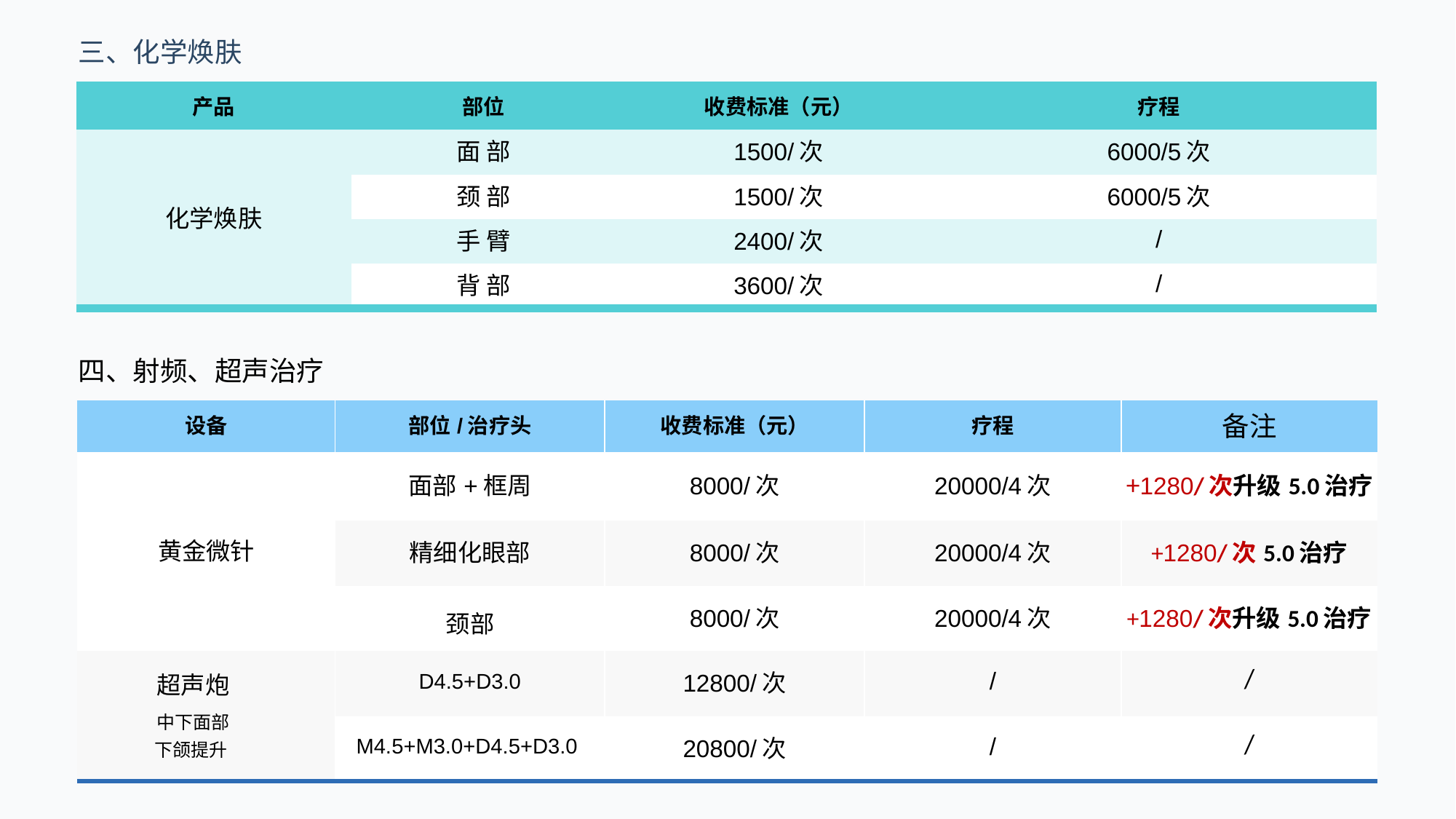

三、化学焕肤
| 产品 | 部位 | 收费标准（元） | 疗程 |
| --- | --- | --- | --- |
| 化学焕肤 | 面 部 | 1500/次 | 6000/5次 |
|  | 颈 部 | 1500/次 | 6000/5次 |
|  | 手 臂 | 2400/次 | / |
|  | 背 部 | 3600/次 | / |
四、射频、超声治疗
| 设备 | 部位/治疗头 | 收费标准（元） | 疗程 | 备注 |
| --- | --- | --- | --- | --- |
| 黄金微针 | 面部+框周 | 8000/次 | 20000/4次 | +1280/次升级5.0治疗 |
|  | 精细化眼部 | 8000/次 | 20000/4次 | +1280/次5.0治疗 |
|  | 颈部 | 8000/次 | 20000/4次 | +1280/次升级5.0治疗 |
| 超声炮 中下面部 下颌提升 | D4.5+D3.0 | 12800/次 | / | / |
|  | M4.5+M3.0+D4.5+D3.0 | 20800/次 | / | / |